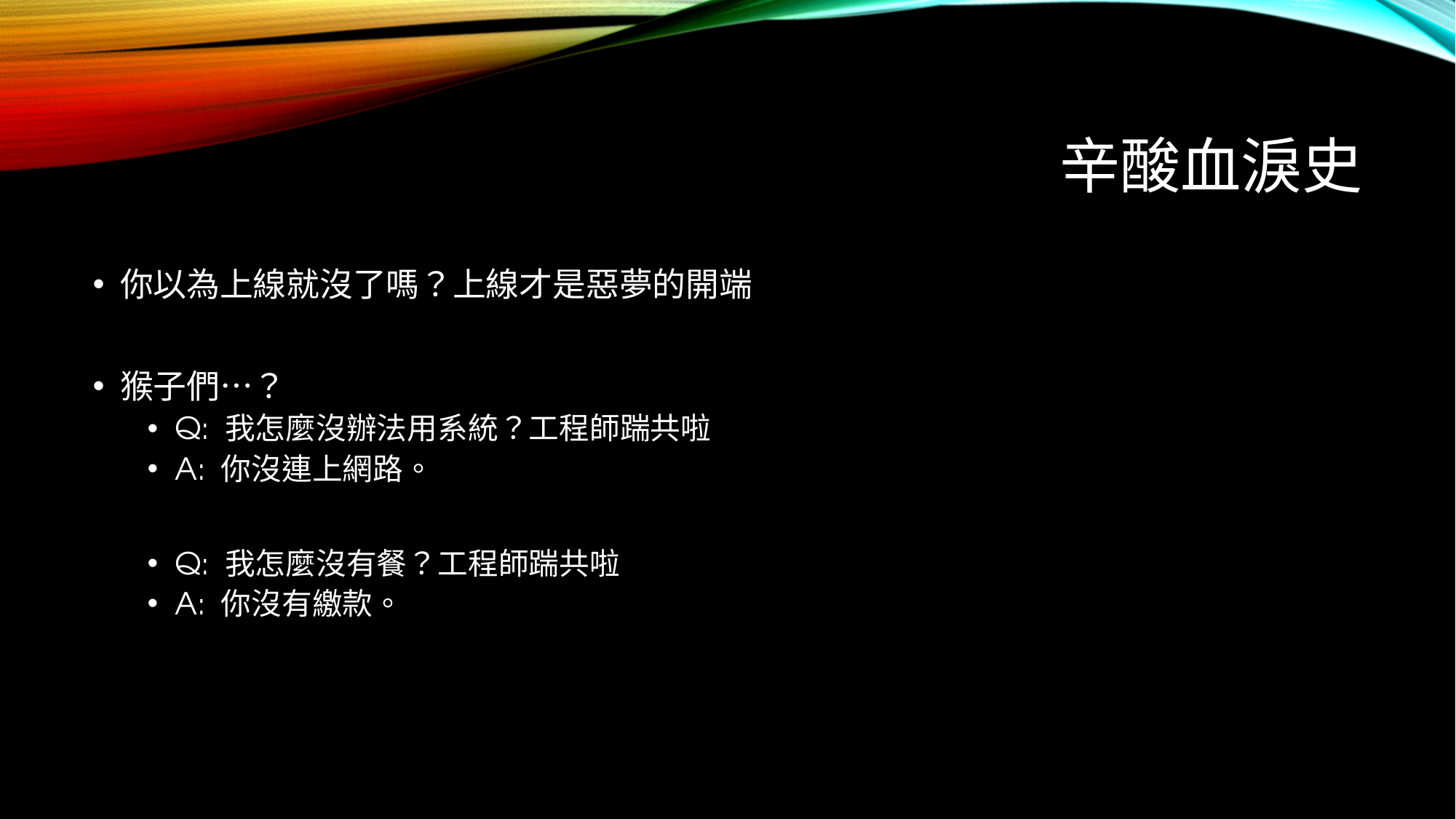

# 辛酸血淚史
你以為上線就沒了嗎？上線才是惡夢的開端

猴子們…？
Q: 我怎麼沒辦法用系統？工程師踹共啦
A: 你沒連上網路。

Q: 我怎麼沒有餐？工程師踹共啦
A: 你沒有繳款。